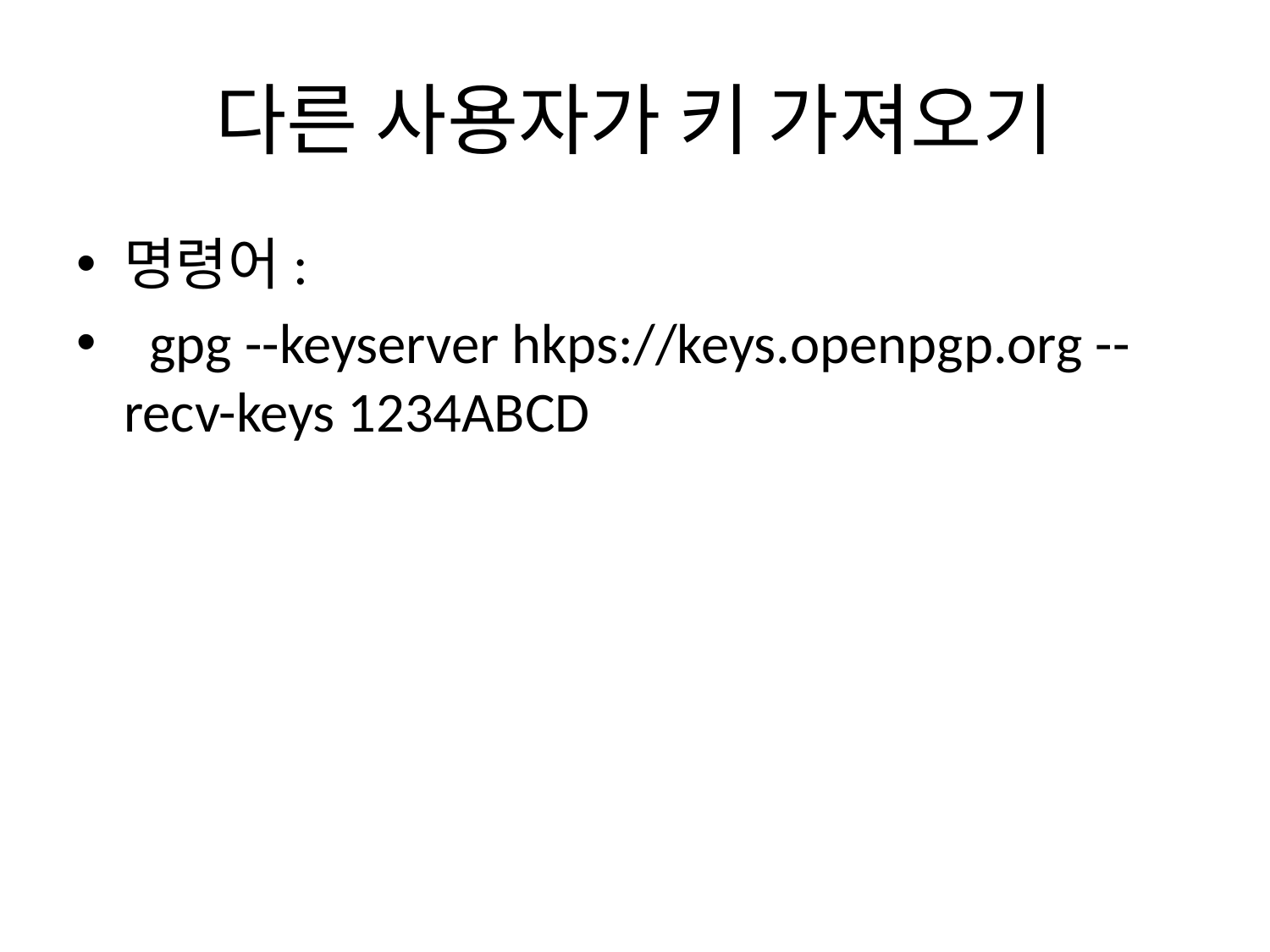

# 다른 사용자가 키 가져오기
명령어:
  gpg --keyserver hkps://keys.openpgp.org --recv-keys 1234ABCD